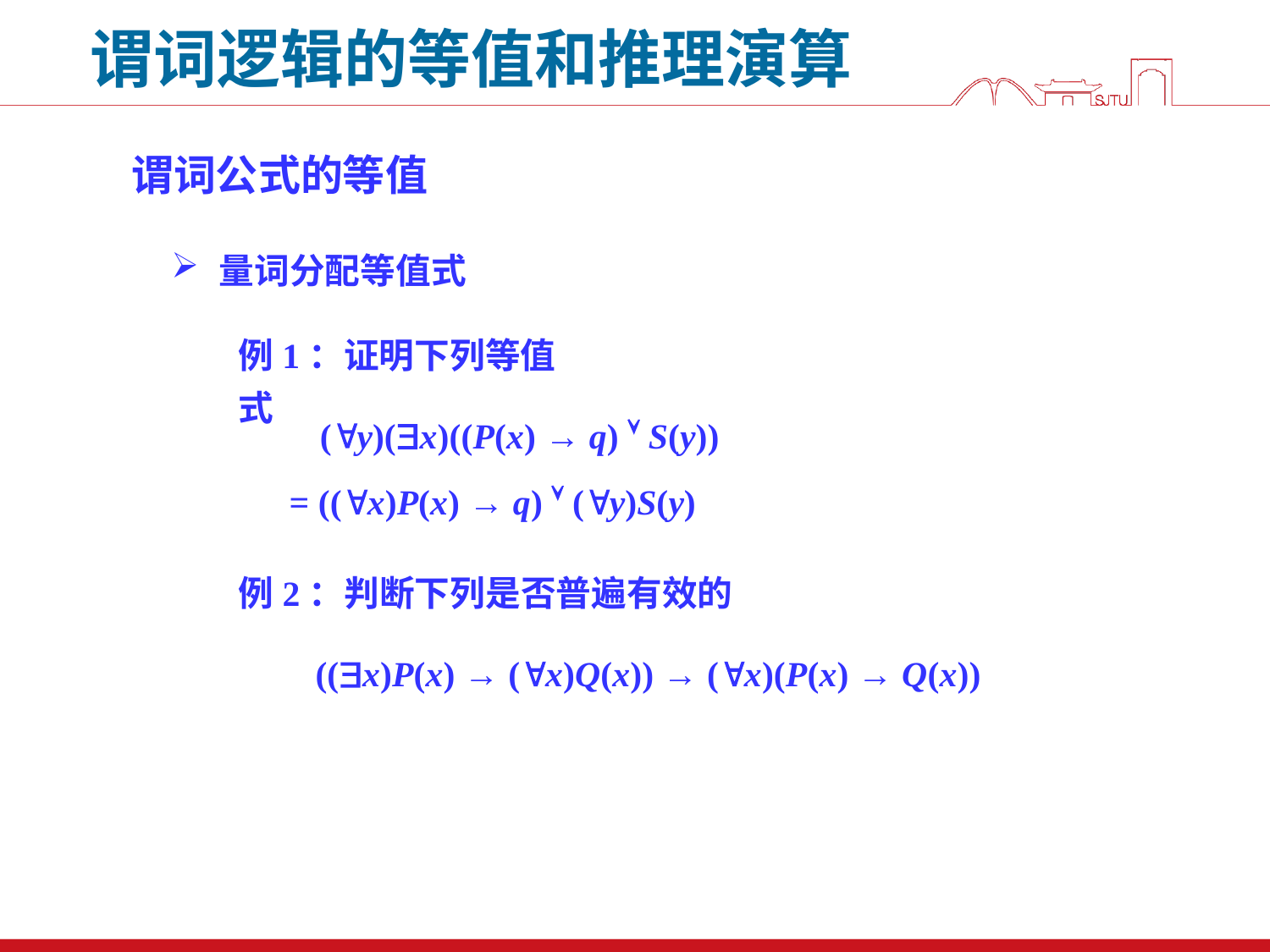

谓词逻辑的等值和推理演算
谓词公式的等值
量词分配等值式
例1：证明下列等值式
(∀y)(∃x)((P(x) → q) ∨ S(y))
= ((∀x)P(x) → q) ∨ (∀y)S(y)
例2：判断下列是否普遍有效的
((∃x)P(x) → (∀x)Q(x)) → (∀x)(P(x) → Q(x))